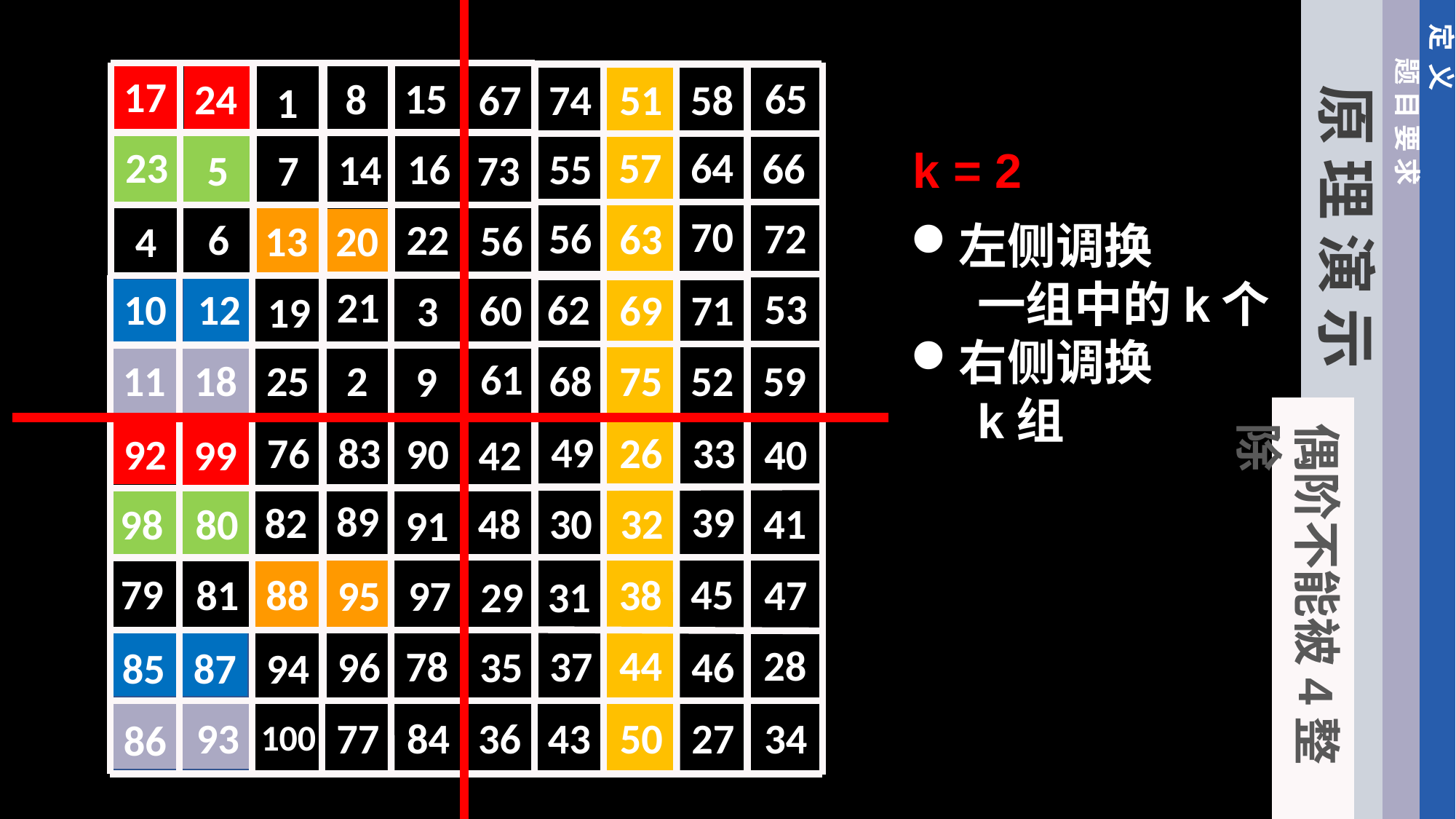

定  义
题 目 要 求

17
15
65
24

8
58

74
67
51
1
原 理 演 示

k = 2
23
57
64
66
16
55
14
73
7
5
70

56
72
63
22
6
56
13
20

4
左侧调换
     一组中的k个
右侧调换
     k组
21

53
62
10
12
60
69
71

3
19

61
11
18
68
75
25
52
59
2
9

偶阶不能被4整除

49
83
76
26
33
90
40
92
42

99

89

39
82
48
32
41
30
98
80
91

79
45

88
81
38
47
97
95
31
29

28
44
78
37
46
96
35
85
94
87

93
77
84
36
43
27
50
34
86
100